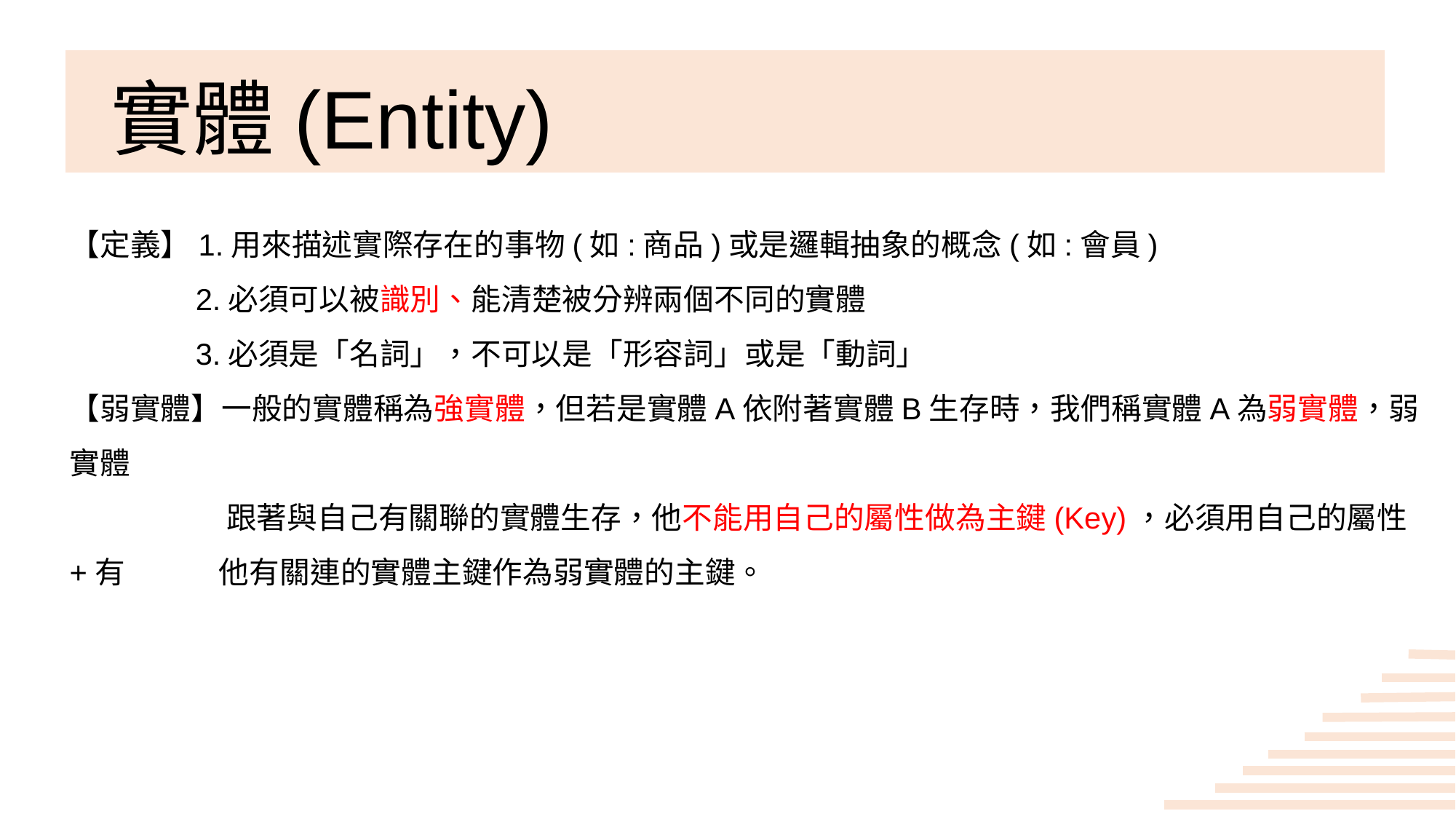

# 實體(Entity)
【定義】1.用來描述實際存在的事物(如:商品)或是邏輯抽象的概念(如:會員)
	  2.必須可以被識別、能清楚被分辨兩個不同的實體
	  3.必須是「名詞」，不可以是「形容詞」或是「動詞」
【弱實體】一般的實體稱為強實體，但若是實體A依附著實體B生存時，我們稱實體A為弱實體，弱實體
	      跟著與自己有關聯的實體生存，他不能用自己的屬性做為主鍵(Key)，必須用自己的屬性+有	      他有關連的實體主鍵作為弱實體的主鍵。